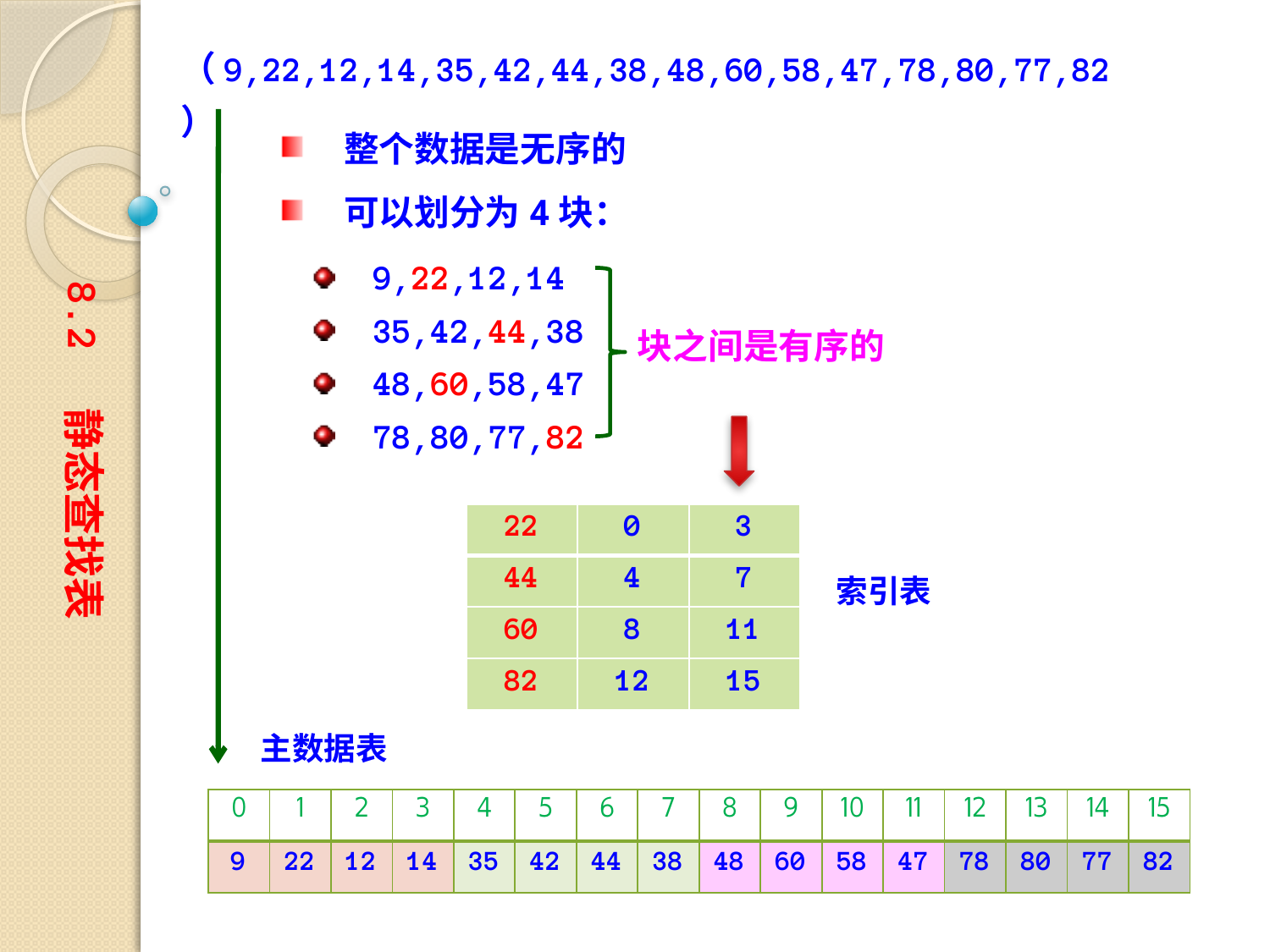

（9,22,12,14,35,42,44,38,48,60,58,47,78,80,77,82）
整个数据是无序的
可以划分为4块：
9,22,12,14
35,42,44,38
48,60,58,47
78,80,77,82
8.2  静态查找表

块之间是有序的

| 22 | 0 | 3 |
| --- | --- | --- |
| 44 | 4 | 7 |
| 60 | 8 | 11 |
| 82 | 12 | 15 |
索引表
主数据表
| 0 | 1 | 2 | 3 | 4 | 5 | 6 | 7 | 8 | 9 | 10 | 11 | 12 | 13 | 14 | 15 |
| --- | --- | --- | --- | --- | --- | --- | --- | --- | --- | --- | --- | --- | --- | --- | --- |
| 9 | 22 | 12 | 14 | 35 | 42 | 44 | 38 | 48 | 60 | 58 | 47 | 78 | 80 | 77 | 82 |